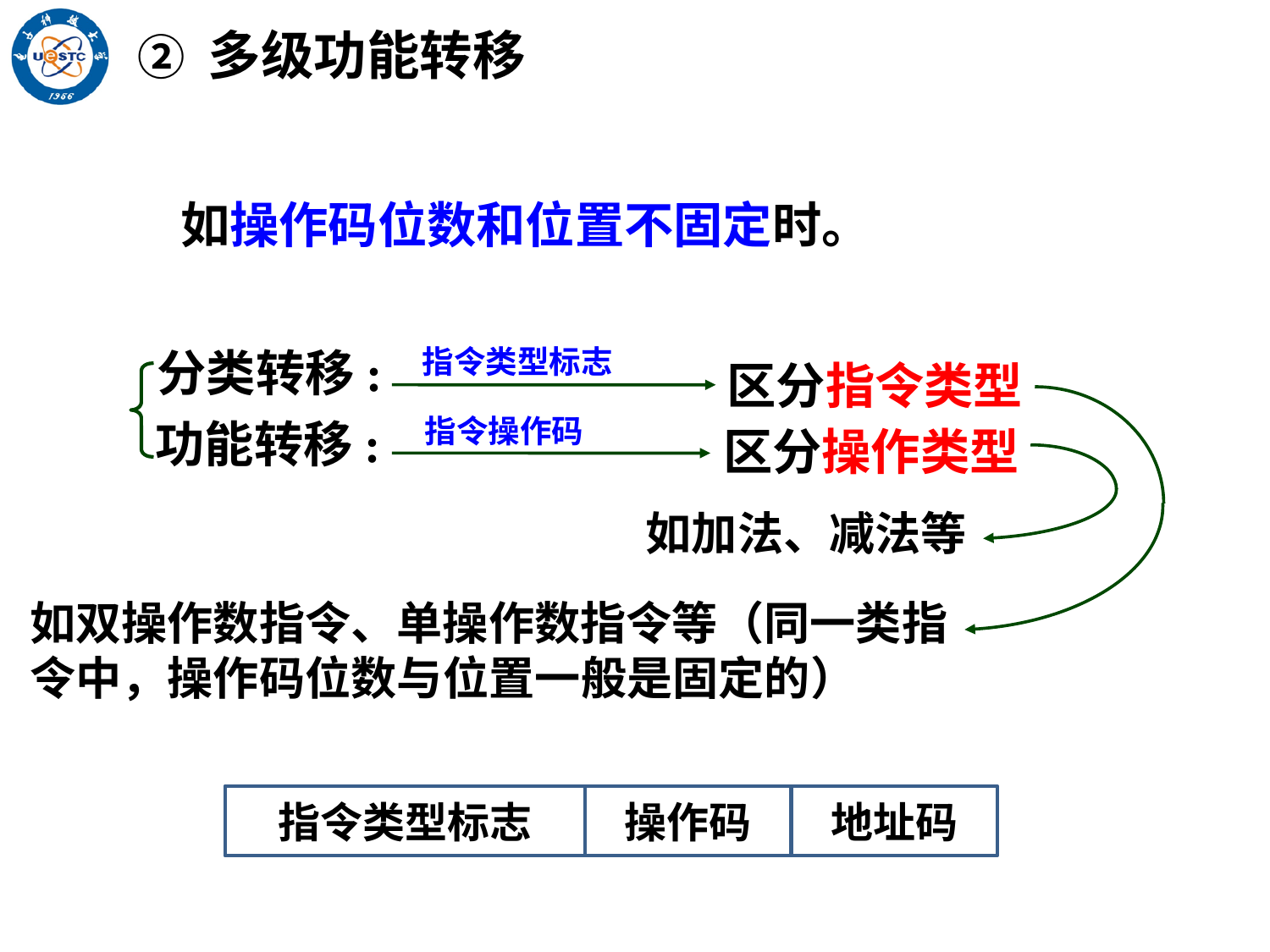

② 多级功能转移
如操作码位数和位置不固定时。
分类转移:
指令类型标志
区分指令类型

指令操作码
功能转移:
区分操作类型

如加法、减法等
如双操作数指令、单操作数指令等（同一类指令中，操作码位数与位置一般是固定的）
指令类型标志
操作码
地址码